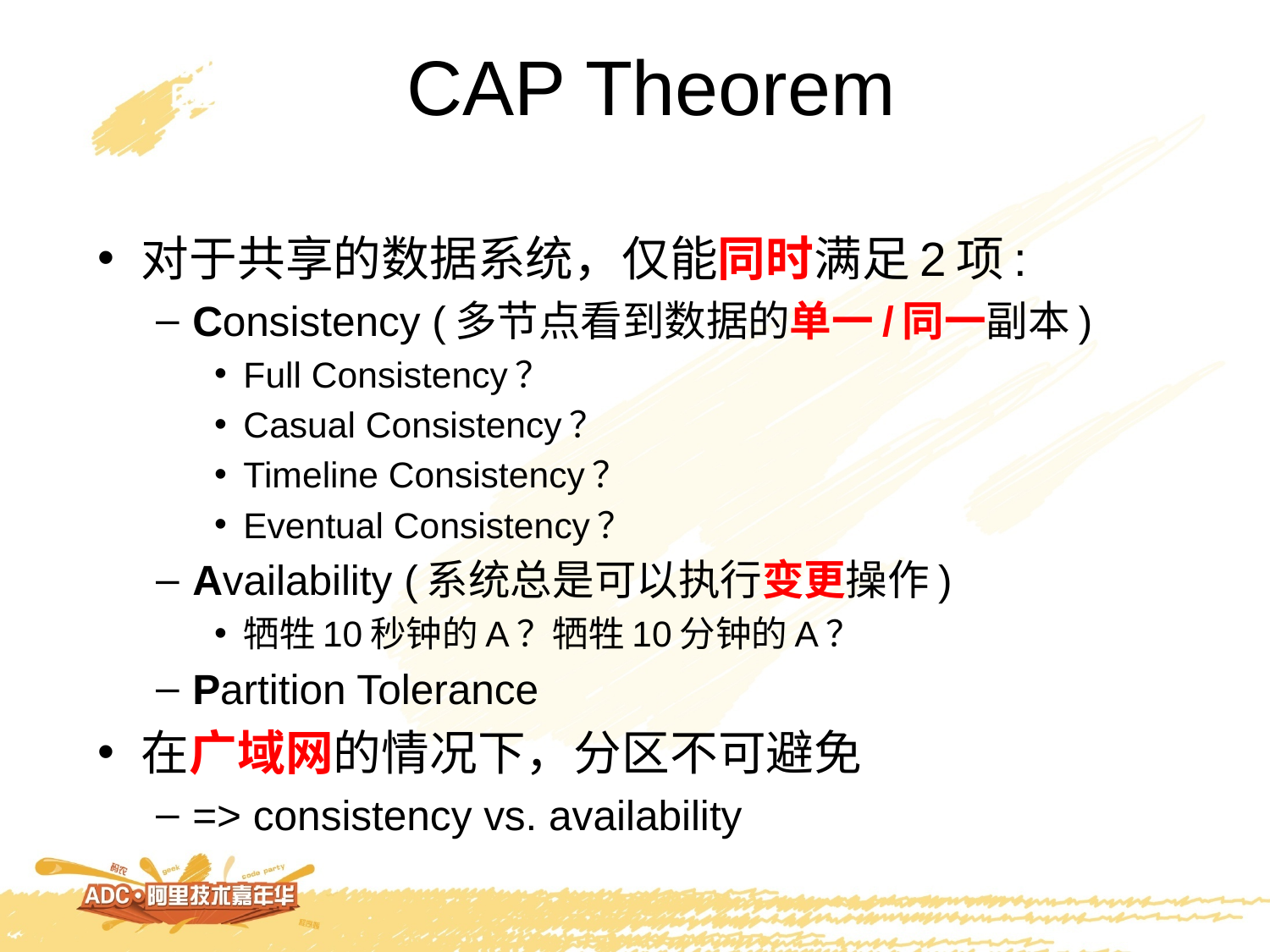

# CAP Theorem
对于共享的数据系统，仅能同时满足2项:
Consistency (多节点看到数据的单一/同一副本)
Full Consistency？
Casual Consistency？
Timeline Consistency？
Eventual Consistency？
Availability (系统总是可以执行变更操作)
牺牲10秒钟的A？牺牲10分钟的A？
Partition Tolerance
在广域网的情况下，分区不可避免
=> consistency vs. availability